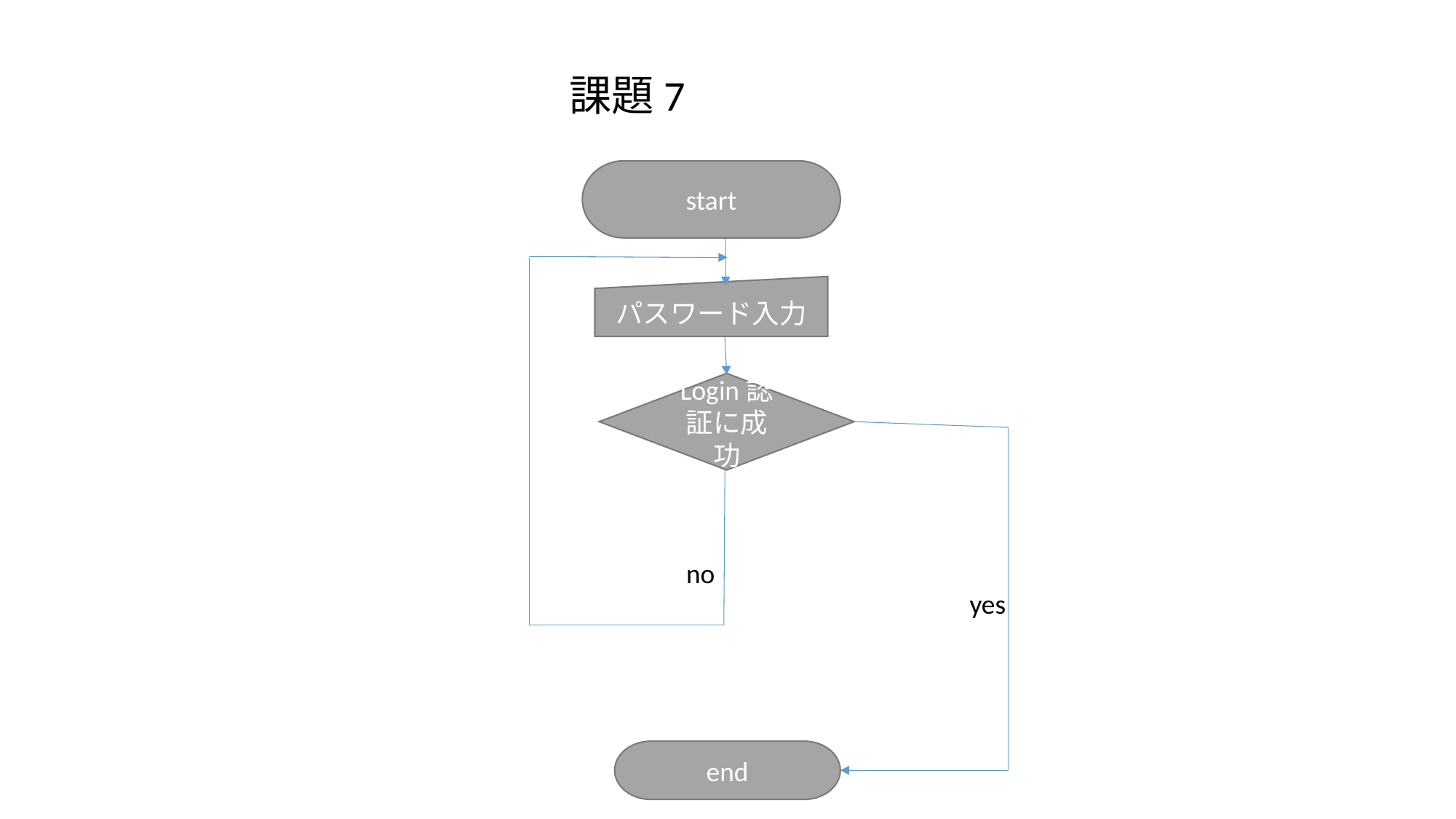

課題7
start
パスワード入力
Login認証に成功
no
yes
end